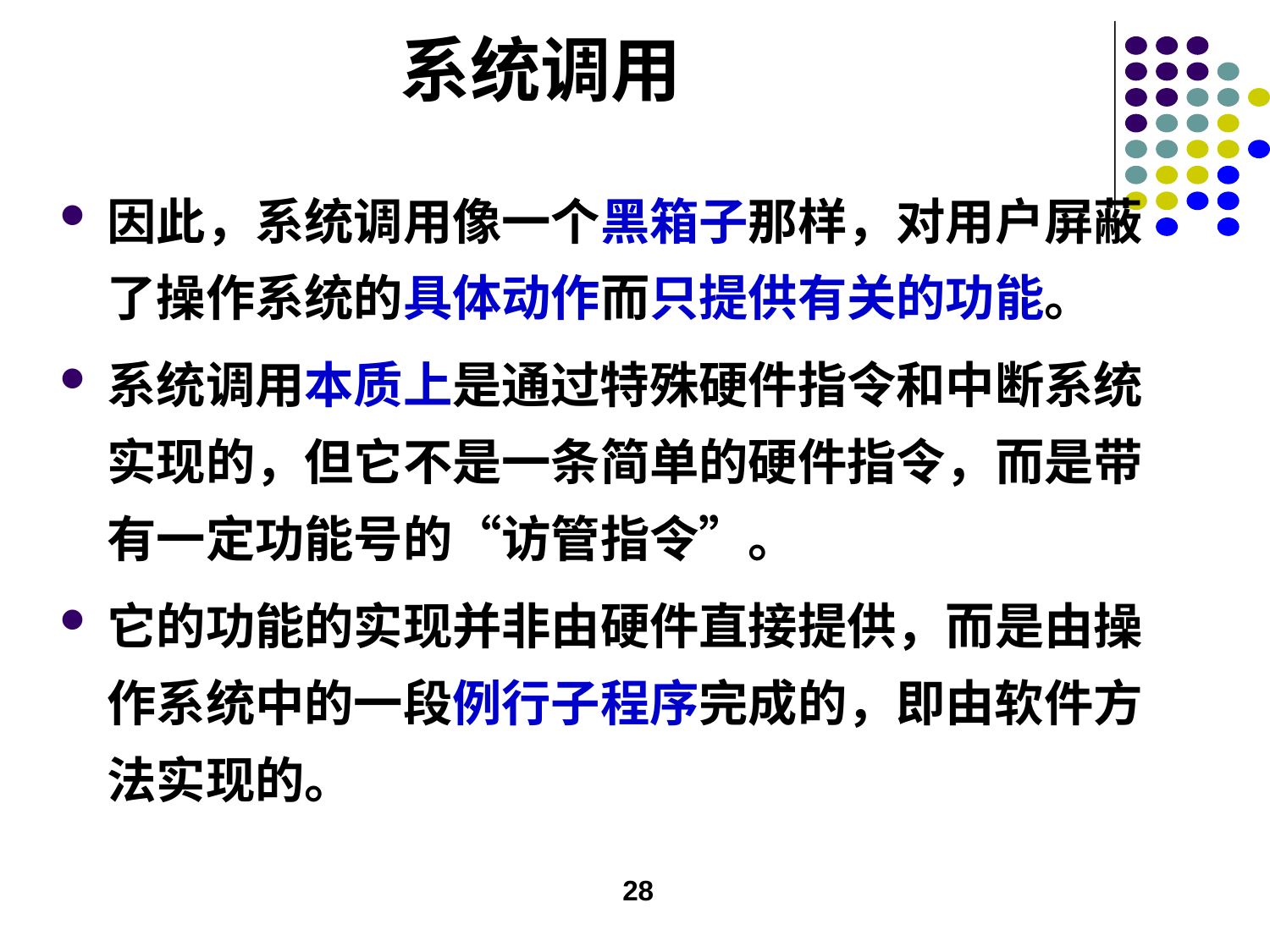

系统调用
因此，系统调用像一个黑箱子那样，对用户屏蔽了操作系统的具体动作而只提供有关的功能。
系统调用本质上是通过特殊硬件指令和中断系统实现的，但它不是一条简单的硬件指令，而是带有一定功能号的“访管指令”。
它的功能的实现并非由硬件直接提供，而是由操作系统中的一段例行子程序完成的，即由软件方法实现的。

28